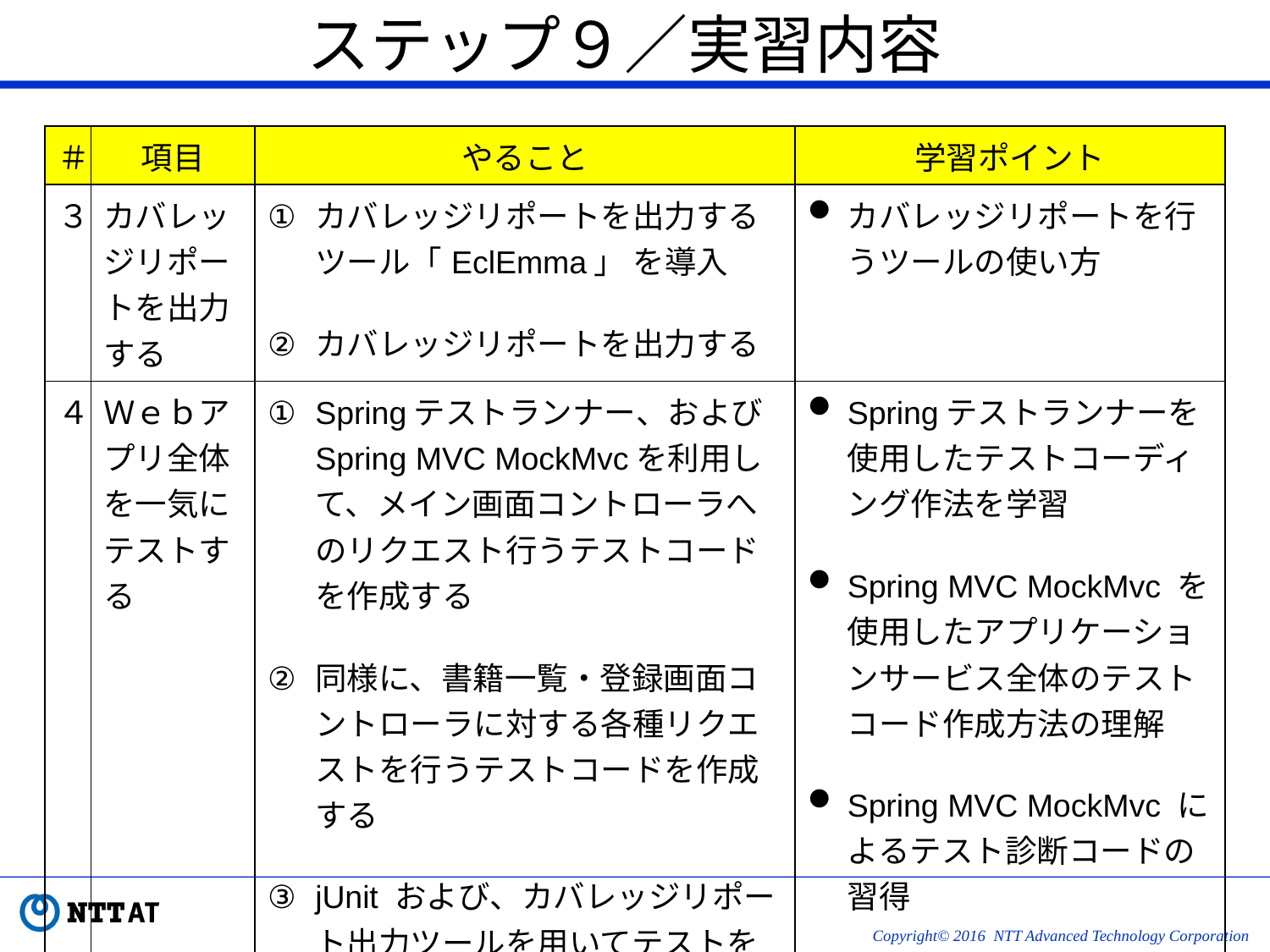

# ステップ９／実習内容
| ＃ | 項目 | やること | 学習ポイント |
| --- | --- | --- | --- |
| ３ | カバレッジリポートを出力する | カバレッジリポートを出力するツール「EclEmma」 を導入 カバレッジリポートを出力する | カバレッジリポートを行うツールの使い方 |
| ４ | Ｗｅｂアプリ全体を一気にテストする | Springテストランナー、および Spring MVC MockMvcを利用して、メイン画面コントローラへのリクエスト行うテストコードを作成する 同様に、書籍一覧・登録画面コントローラに対する各種リクエストを行うテストコードを作成する jUnit および、カバレッジリポート出力ツールを用いてテストを実行する | Springテストランナーを使用したテストコーディング作法を学習 Spring MVC MockMvc を使用したアプリケーションサービス全体のテストコード作成方法の理解 Spring MVC MockMvc によるテスト診断コードの習得 |